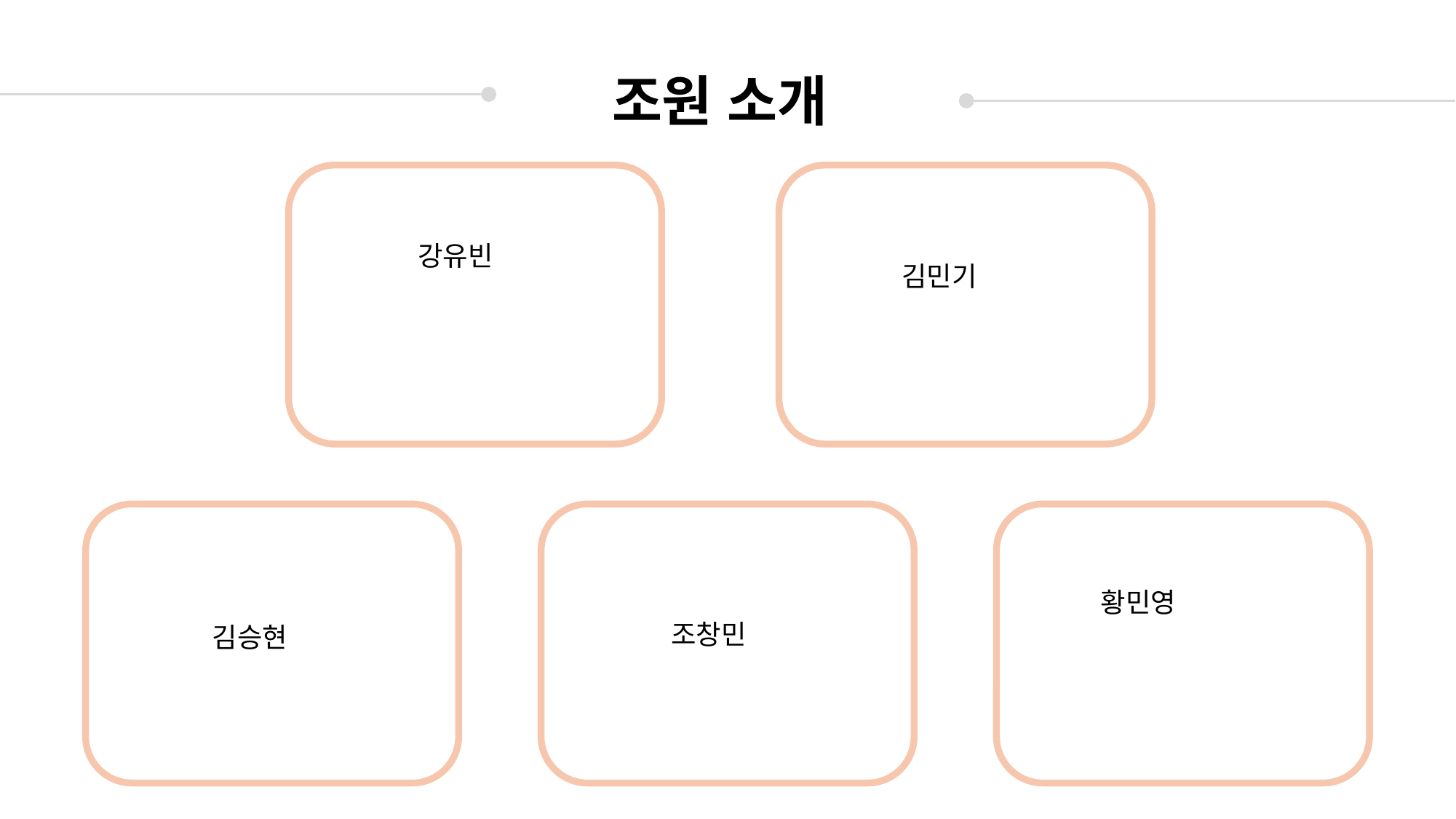

조원 소개

강유빈
김민기

황민영
조창민
김승현